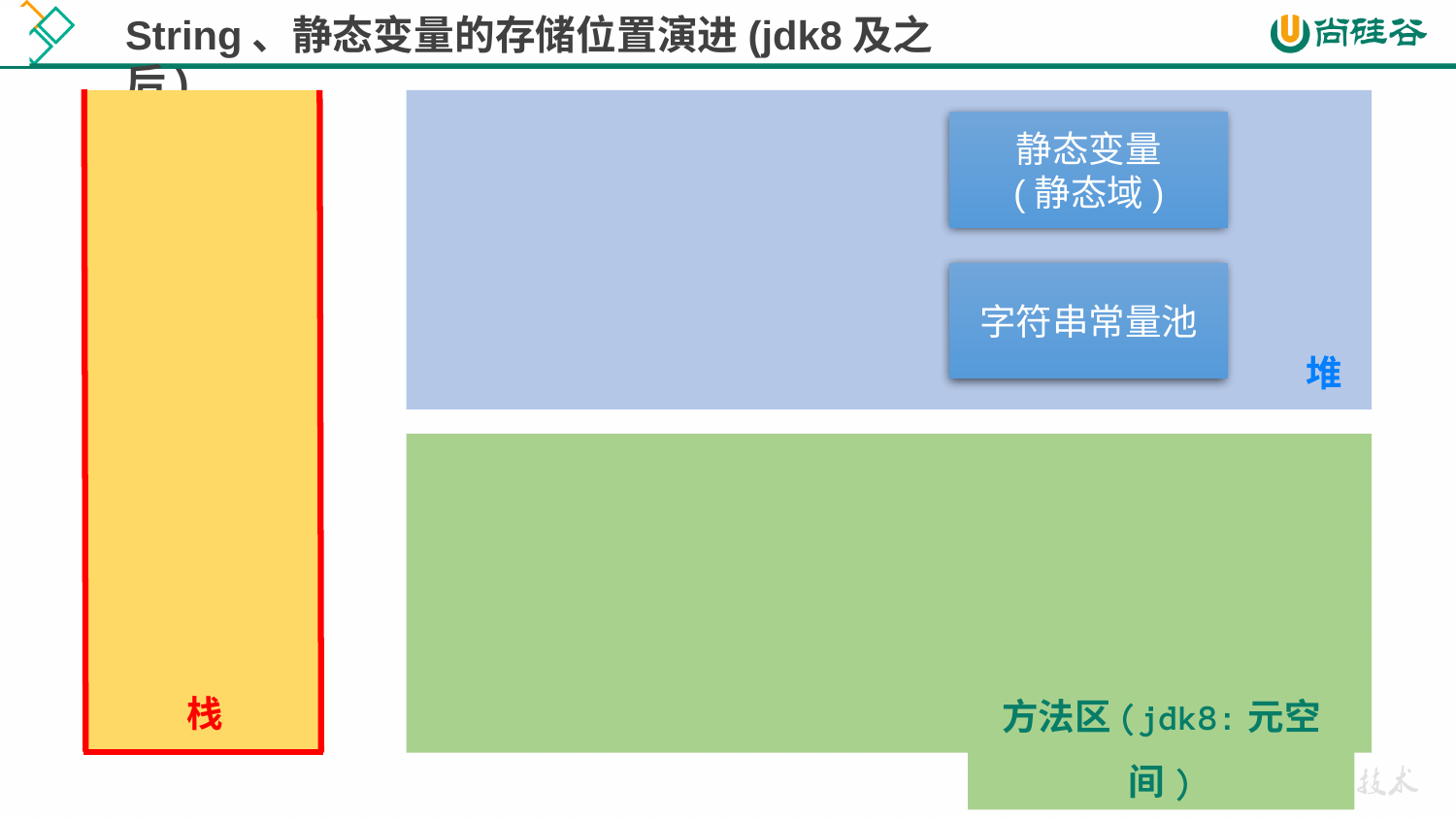

String、静态变量的存储位置演进(jdk8及之后)

栈

堆
静态变量
(静态域)
字符串常量池

方法区(jdk8:元空间)